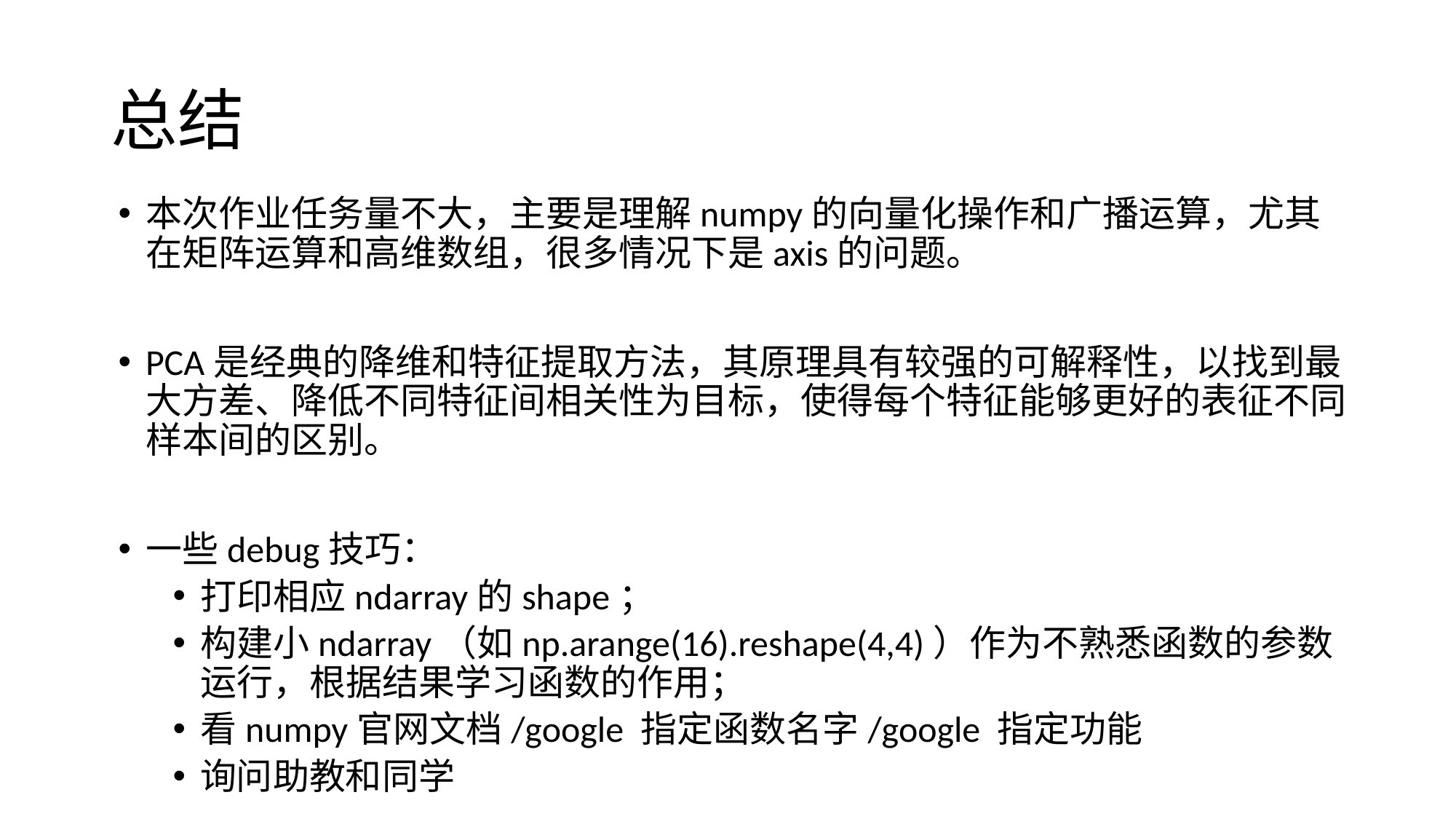

# 总结
本次作业任务量不大，主要是理解numpy的向量化操作和广播运算，尤其在矩阵运算和高维数组，很多情况下是axis的问题。

PCA是经典的降维和特征提取方法，其原理具有较强的可解释性，以找到最大方差、降低不同特征间相关性为目标，使得每个特征能够更好的表征不同样本间的区别。

一些debug技巧：
打印相应ndarray的shape；
构建小ndarray（如np.arange(16).reshape(4,4)）作为不熟悉函数的参数运行，根据结果学习函数的作用；
看numpy官网文档/google 指定函数名字/google 指定功能
询问助教和同学